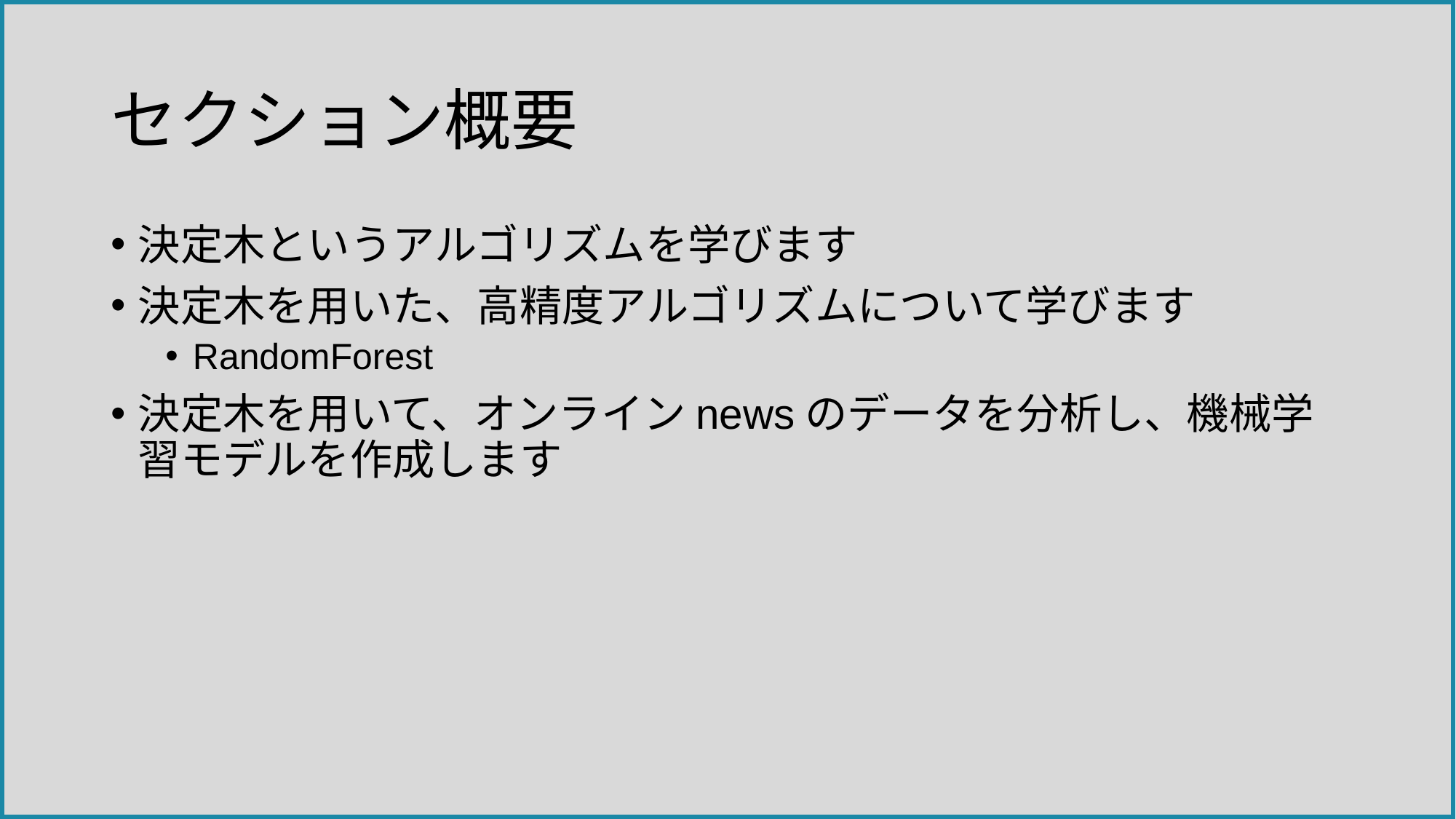

# セクション概要
決定木というアルゴリズムを学びます
決定木を用いた、高精度アルゴリズムについて学びます
RandomForest
決定木を用いて、オンラインnewsのデータを分析し、機械学習モデルを作成します